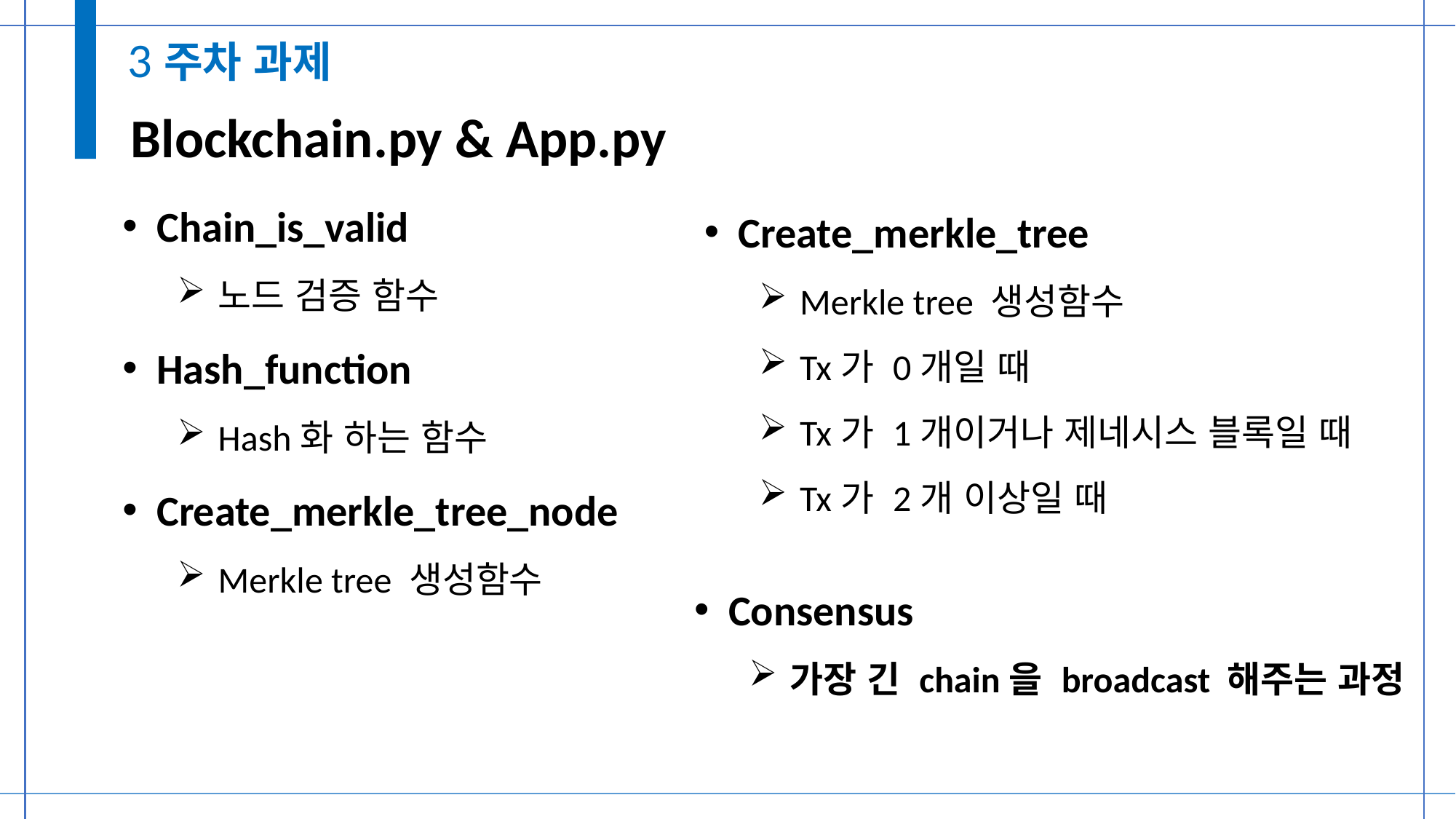

# 3주차 과제
Blockchain.py & App.py
Chain_is_valid
노드 검증 함수
Hash_function
Hash화 하는 함수
Create_merkle_tree_node
Merkle tree 생성함수

Create_merkle_tree
Merkle tree 생성함수
Tx가 0개일 때
Tx가 1개이거나 제네시스 블록일 때
Tx가 2개 이상일 때

Consensus
가장 긴 chain을 broadcast 해주는 과정